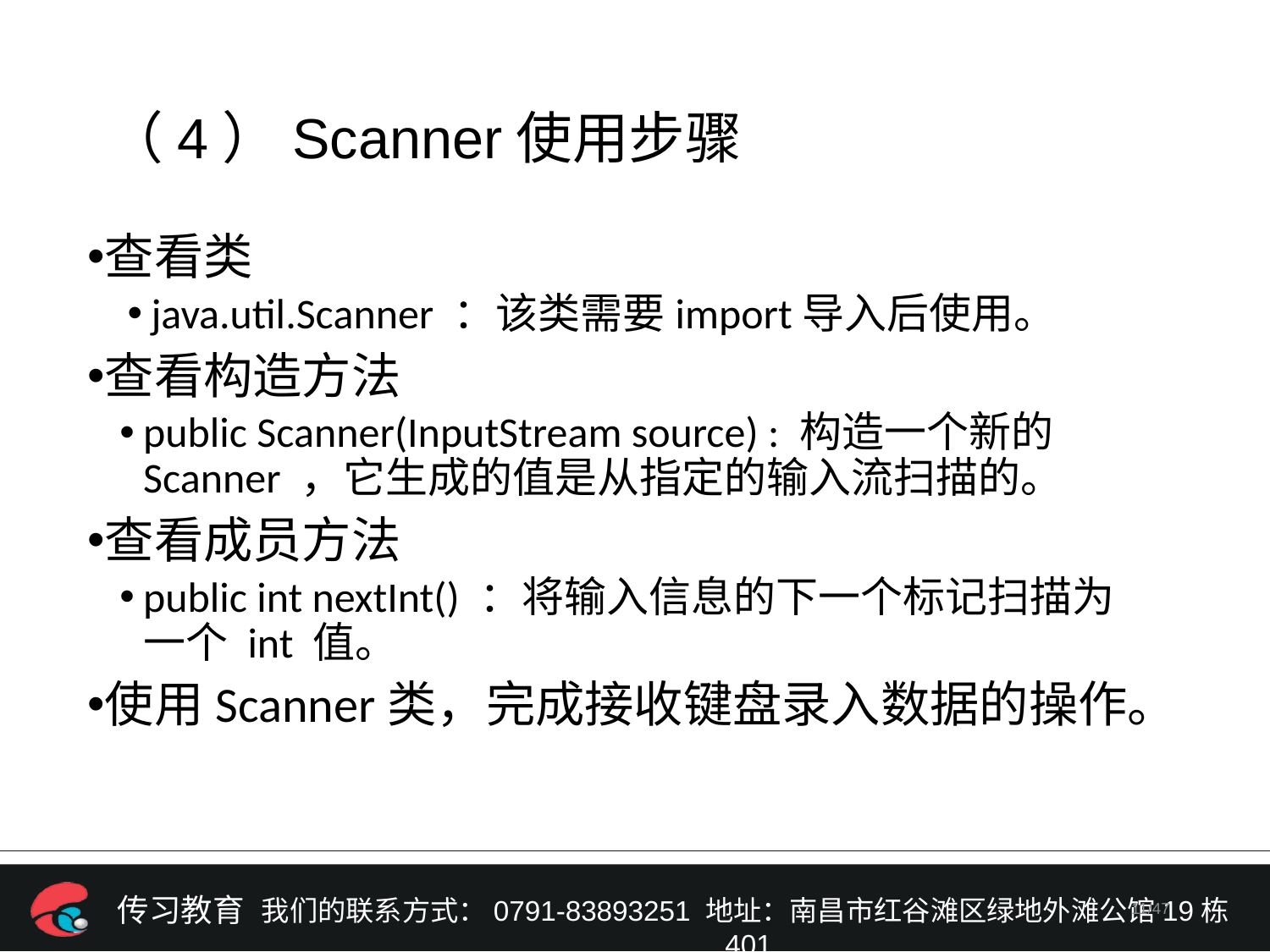

（4）Scanner使用步骤
查看类
java.util.Scanner ：该类需要import导入后使用。
查看构造方法
public Scanner(InputStream source) : 构造一个新的 Scanner ，它生成的值是从指定的输入流扫描的。
查看成员方法
public int nextInt() ：将输入信息的下一个标记扫描为一个 int 值。
使用Scanner类，完成接收键盘录入数据的操作。
11/47